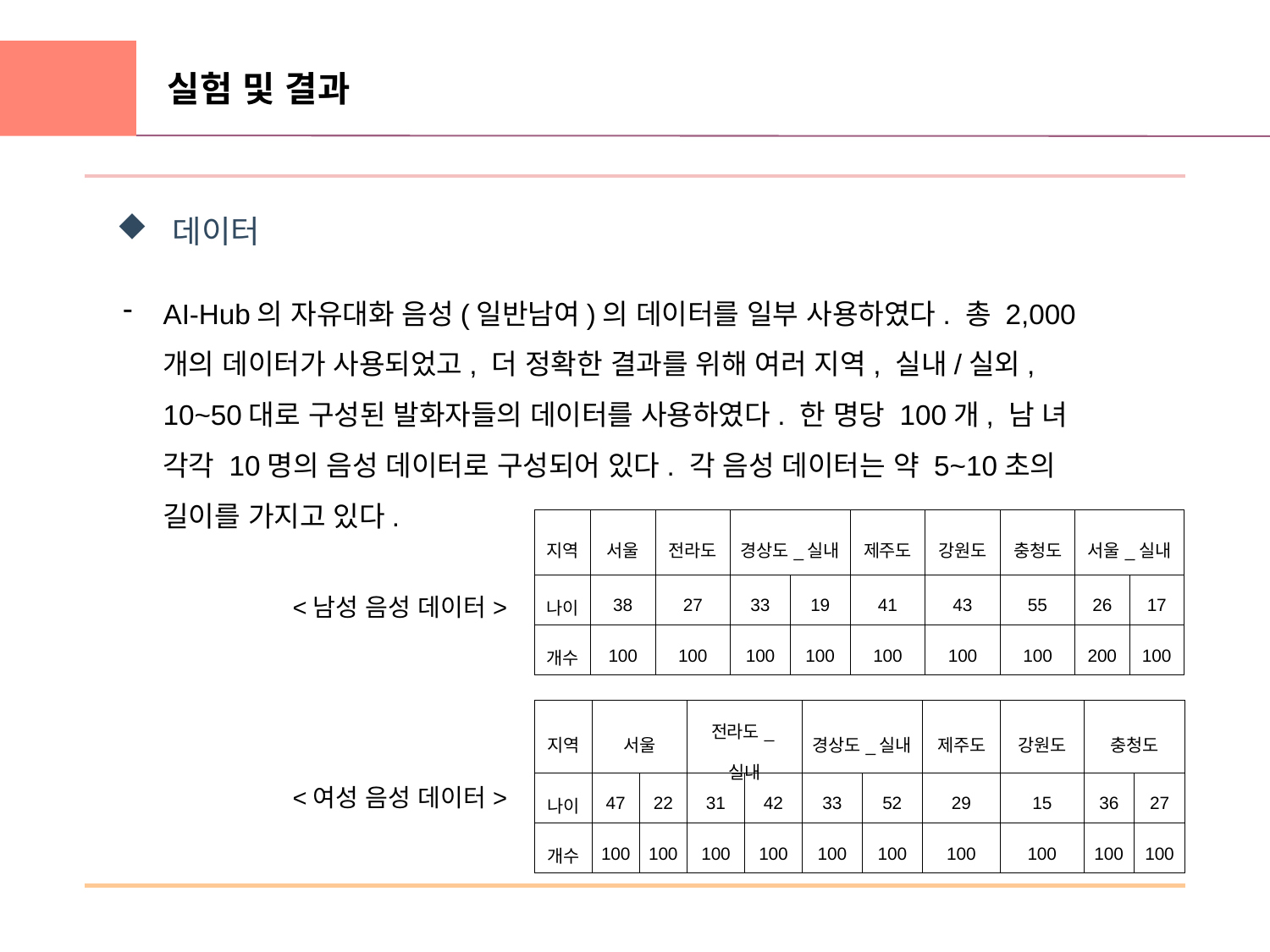

실험 및 결과
 데이터
AI-Hub의 자유대화 음성(일반남여)의 데이터를 일부 사용하였다. 총 2,000개의 데이터가 사용되었고, 더 정확한 결과를 위해 여러 지역, 실내/실외, 10~50대로 구성된 발화자들의 데이터를 사용하였다. 한 명당 100개, 남 녀 각각 10명의 음성 데이터로 구성되어 있다. 각 음성 데이터는 약 5~10초의 길이를 가지고 있다.
| 지역 | 서울 | 전라도 | 경상도\_실내 |  | 제주도 | 강원도 | 충청도 | 서울\_실내 |  |
| --- | --- | --- | --- | --- | --- | --- | --- | --- | --- |
| 나이 | 38 | 27 | 33 | 19 | 41 | 43 | 55 | 26 | 17 |
| 개수 | 100 | 100 | 100 | 100 | 100 | 100 | 100 | 200 | 100 |
<남성 음성 데이터>
| 지역 | 서울 |  | 전라도\_실내 |  | 경상도\_실내 |  | 제주도 | 강원도 | 충청도 |  |
| --- | --- | --- | --- | --- | --- | --- | --- | --- | --- | --- |
| 나이 | 47 | 22 | 31 | 42 | 33 | 52 | 29 | 15 | 36 | 27 |
| 개수 | 100 | 100 | 100 | 100 | 100 | 100 | 100 | 100 | 100 | 100 |
<여성 음성 데이터>